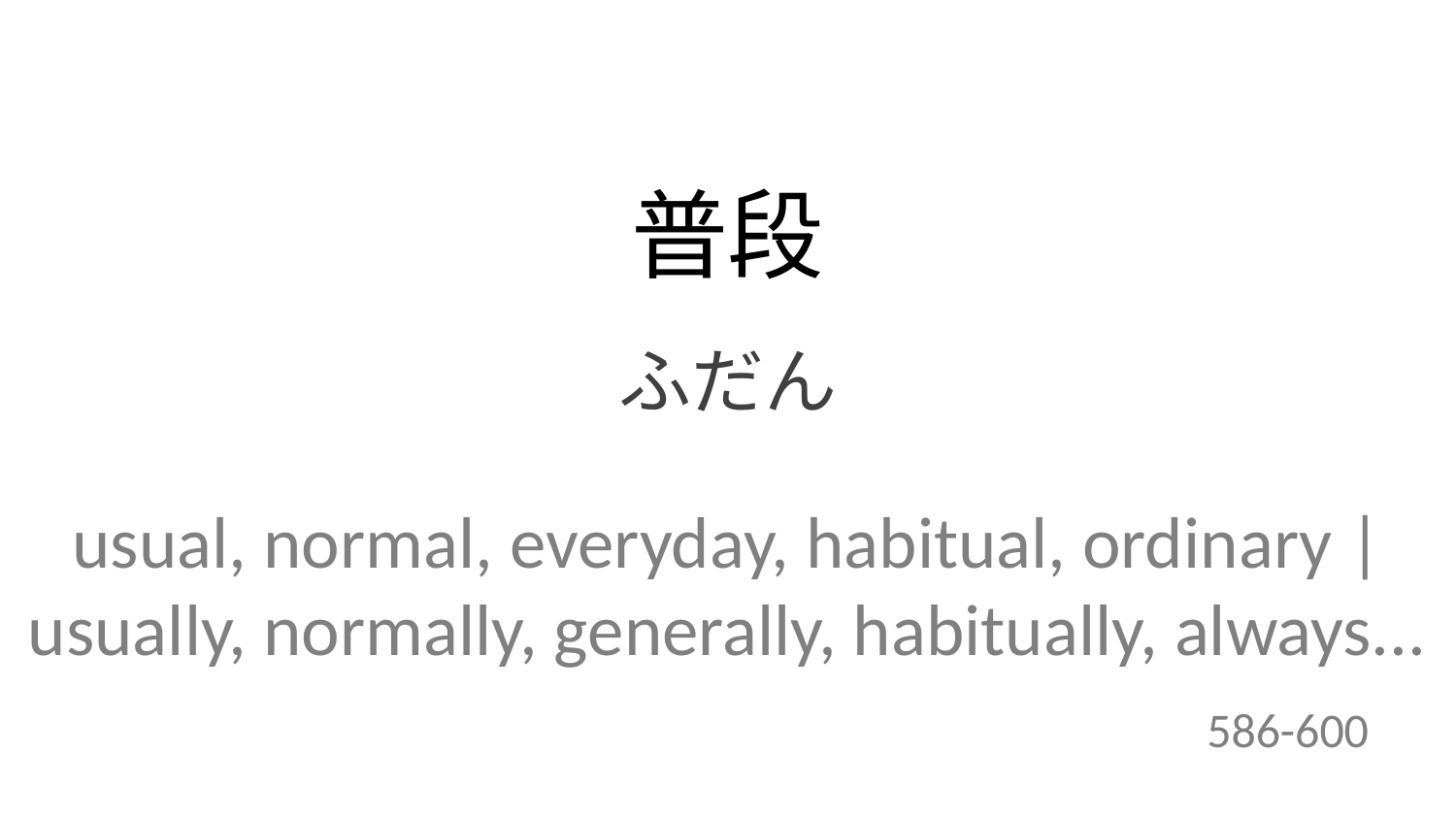

普段

ふだん
usual, normal, everyday, habitual, ordinary | usually, normally, generally, habitually, always...
586-600